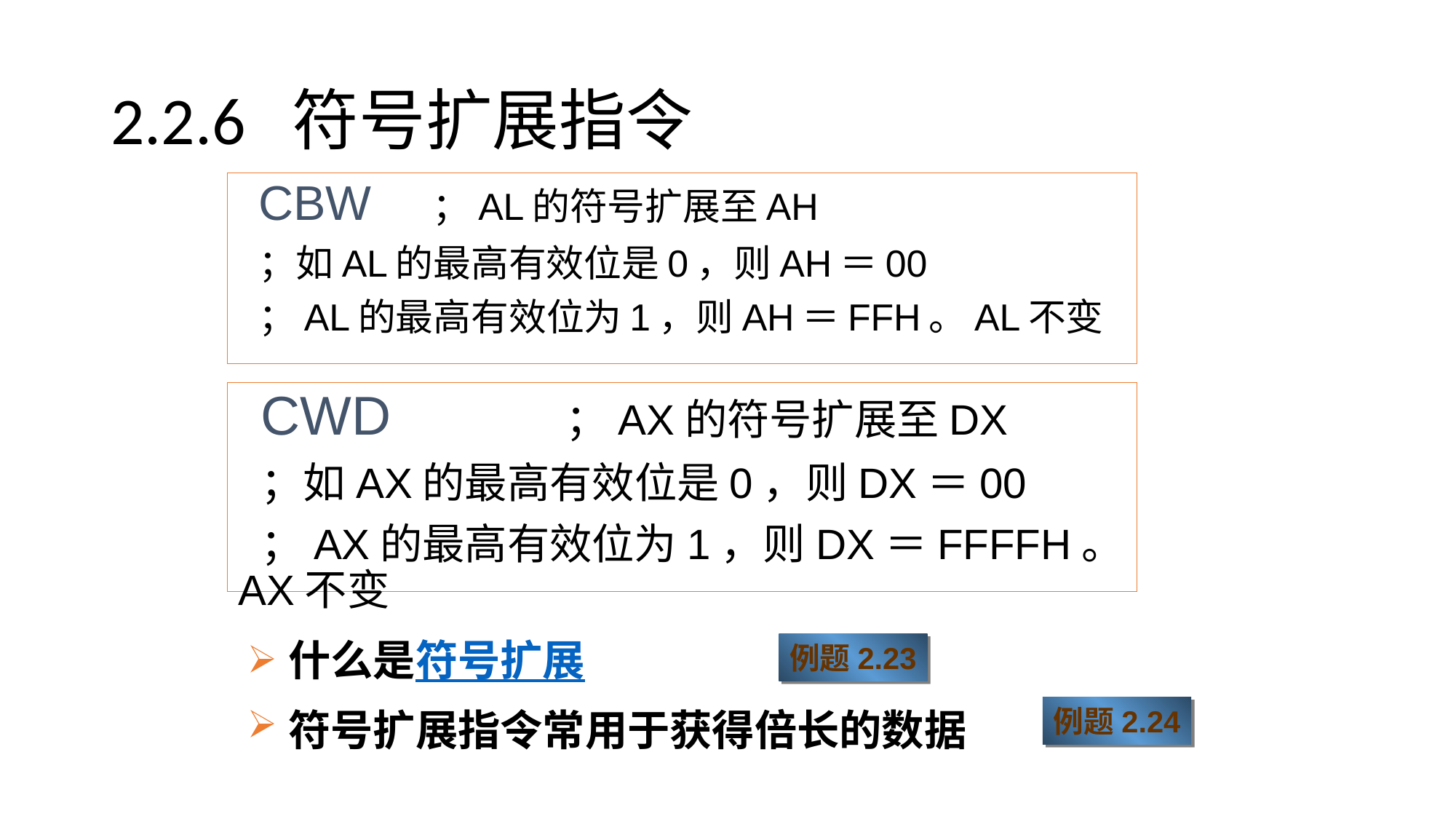

# 2.2.6  符号扩展指令
CBW		；AL的符号扩展至AH
；如AL的最高有效位是0，则AH＝00
；AL的最高有效位为1，则AH＝FFH。AL不变
CWD		；AX的符号扩展至DX
；如AX的最高有效位是0，则DX＝00
；AX的最高有效位为1，则DX＝FFFFH。AX不变
什么是符号扩展
符号扩展指令常用于获得倍长的数据
例题2.23
例题2.24